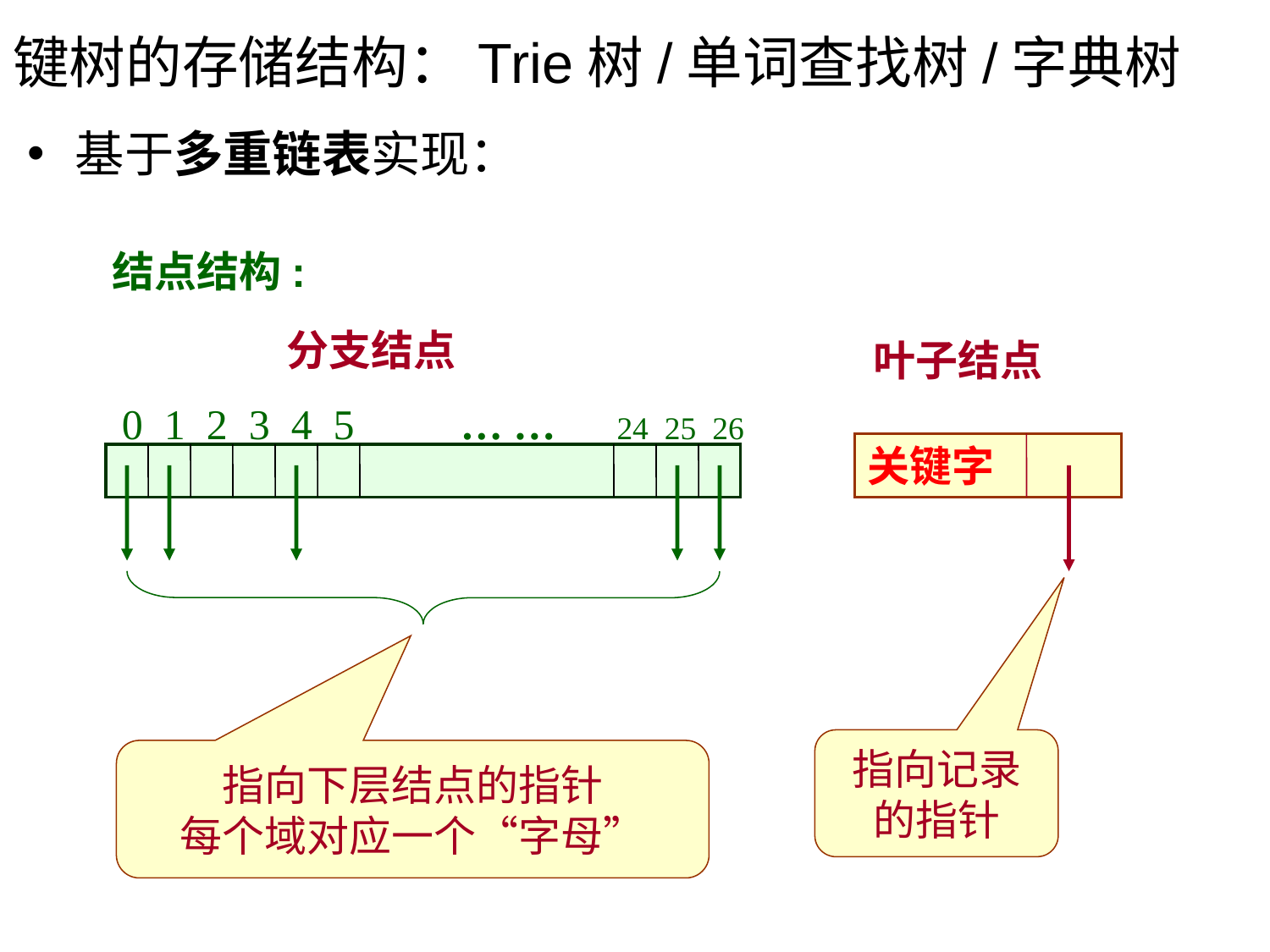

# 键树的存储结构：Trie树/单词查找树/字典树
基于多重链表实现：
结点结构:

分支结点
叶子结点
0  1  2  3  4  5          … …      24  25  26

关键字

指向记录
的指针
指向下层结点的指针
每个域对应一个“字母”